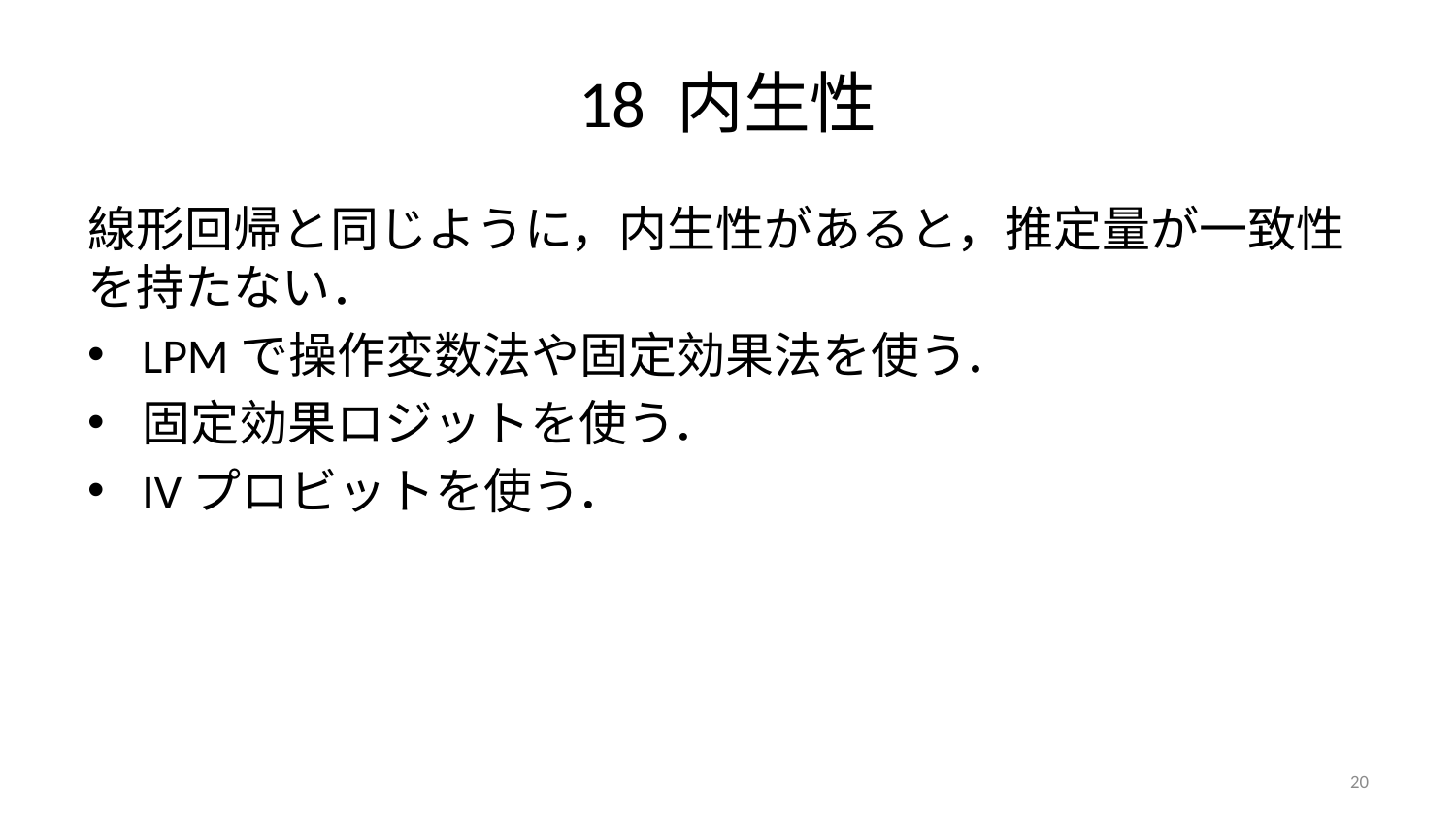

# 18 内生性
線形回帰と同じように，内生性があると，推定量が一致性を持たない．
LPMで操作変数法や固定効果法を使う．
固定効果ロジットを使う．
IVプロビットを使う．
20